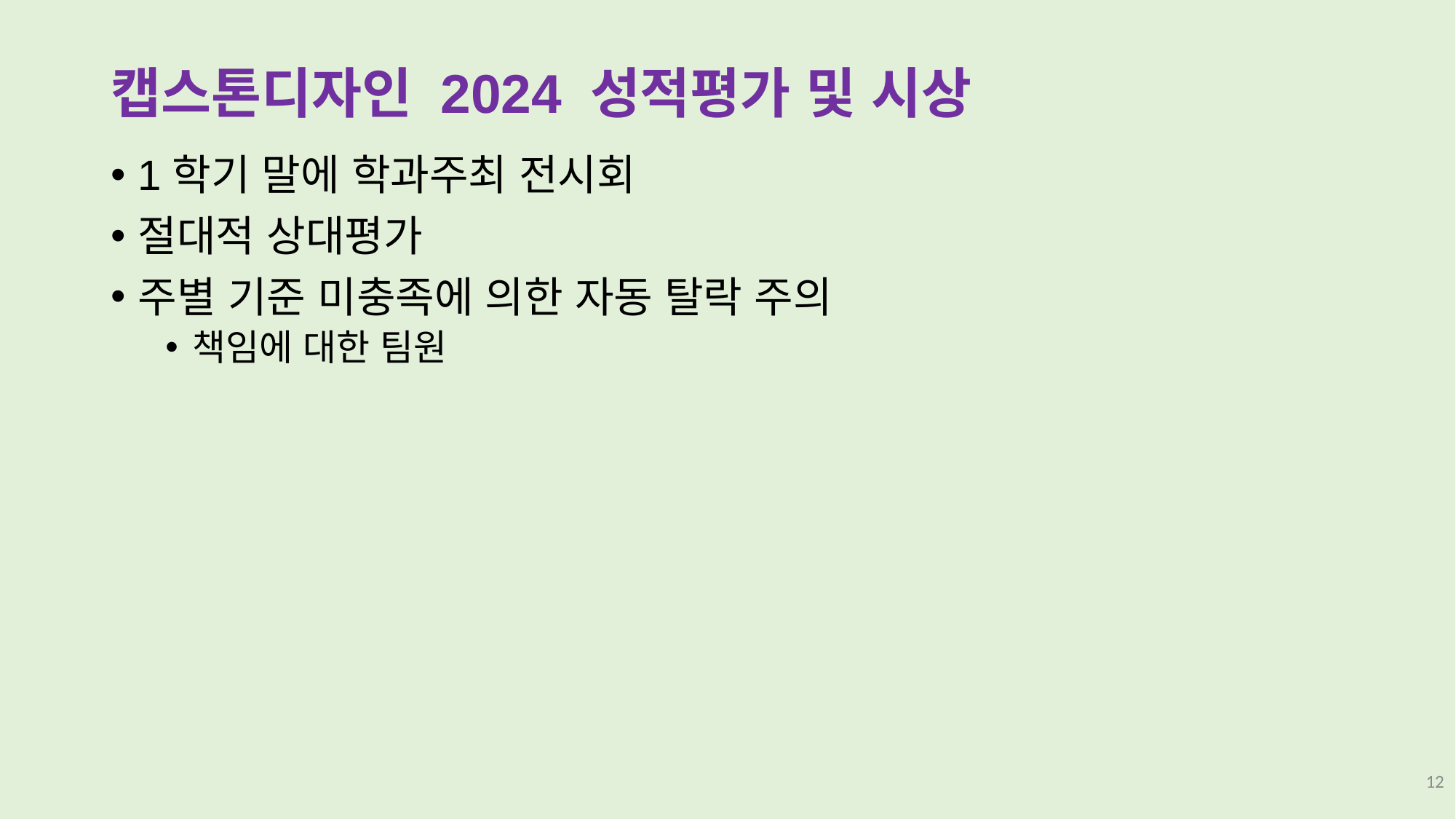

# 캡스톤디자인 2024 성적평가 및 시상
1학기 말에 학과주최 전시회
절대적 상대평가
주별 기준 미충족에 의한 자동 탈락 주의
책임에 대한 팀원

12